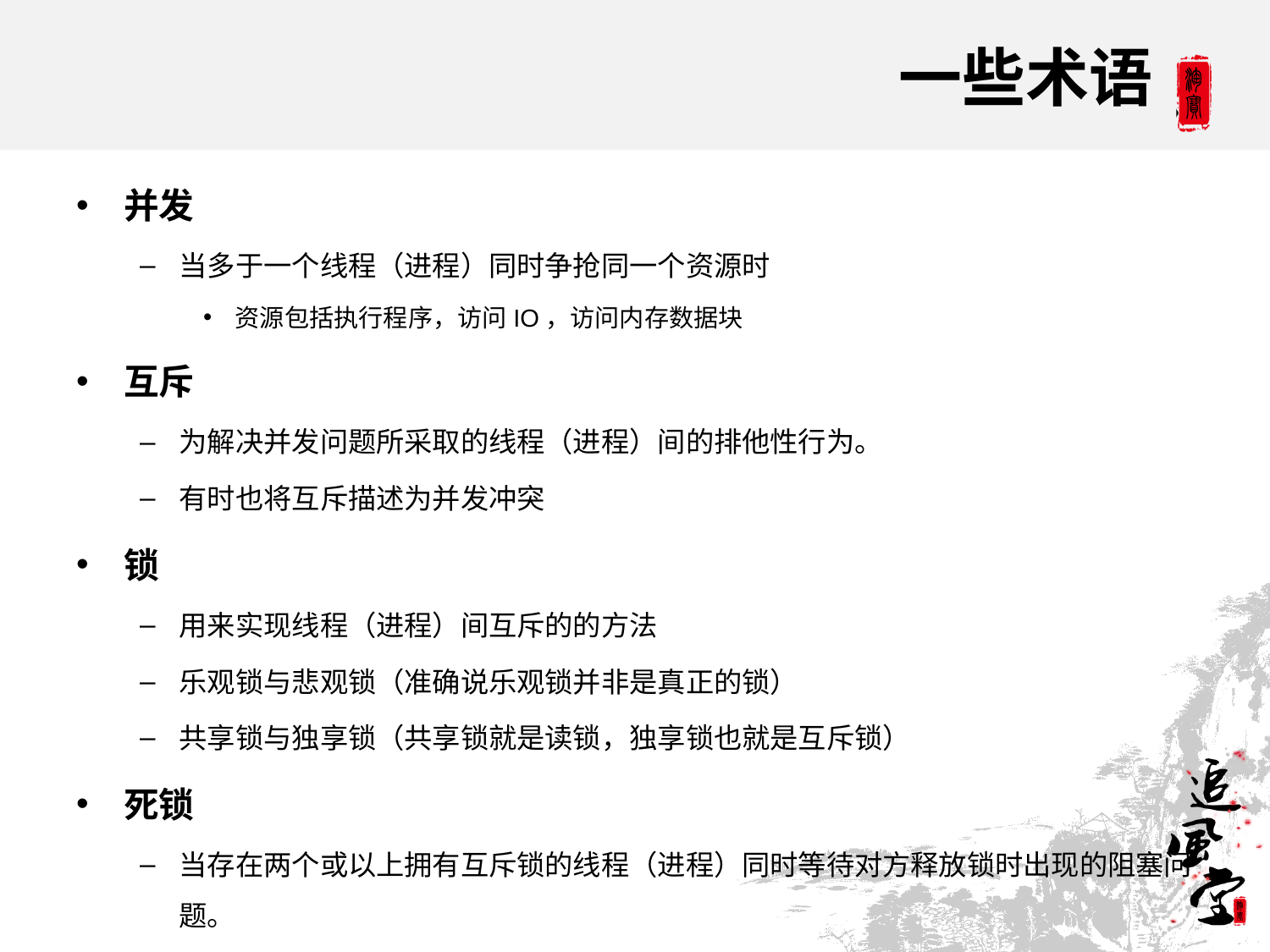

# 一些术语
并发
当多于一个线程（进程）同时争抢同一个资源时
资源包括执行程序，访问IO，访问内存数据块
互斥
为解决并发问题所采取的线程（进程）间的排他性行为。
有时也将互斥描述为并发冲突
锁
用来实现线程（进程）间互斥的的方法
乐观锁与悲观锁（准确说乐观锁并非是真正的锁）
共享锁与独享锁（共享锁就是读锁，独享锁也就是互斥锁）
死锁
当存在两个或以上拥有互斥锁的线程（进程）同时等待对方释放锁时出现的阻塞问题。